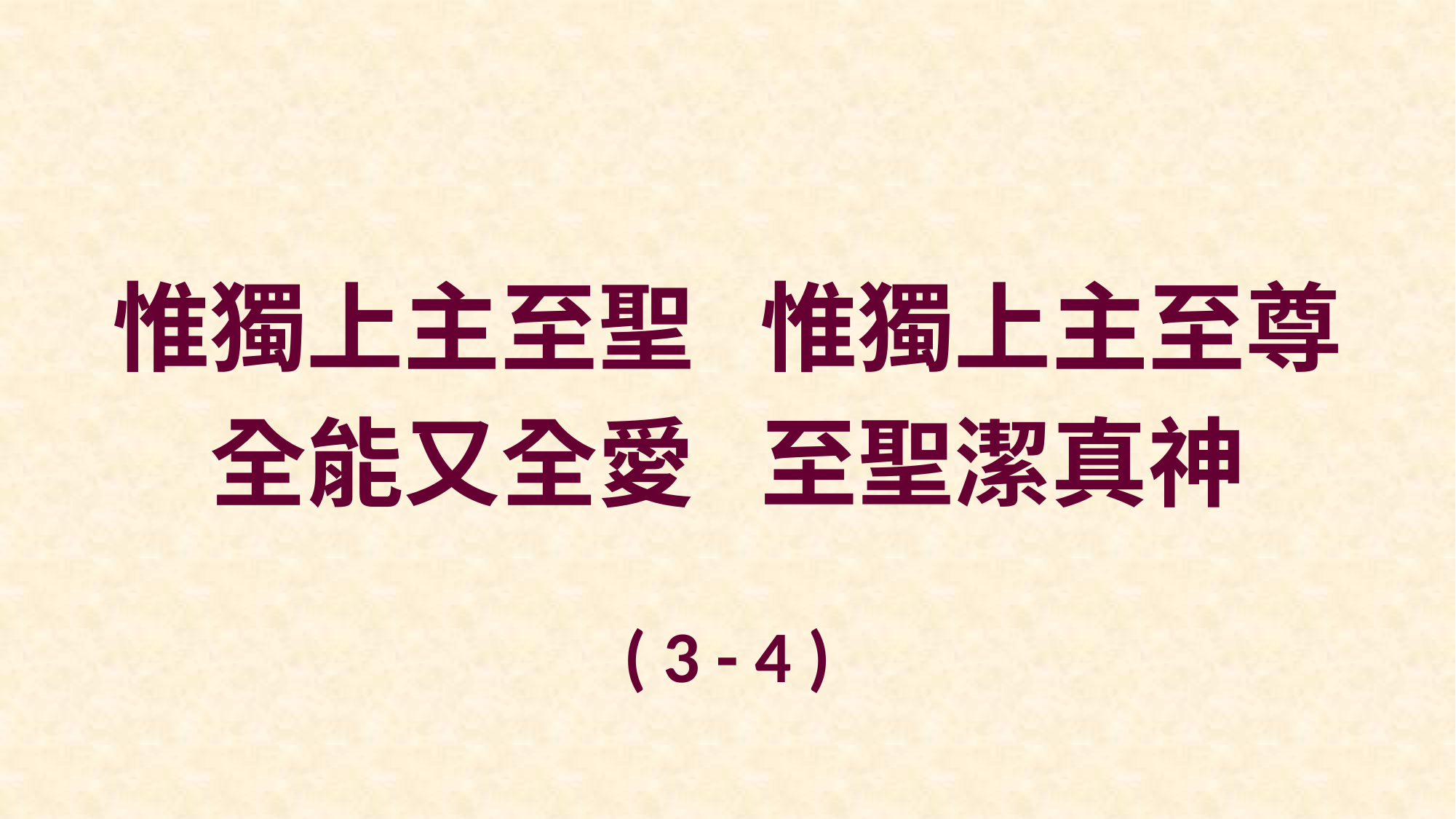

惟獨上主至聖   惟獨上主至尊
全能又全愛   至聖潔真神
( 3 - 4 )